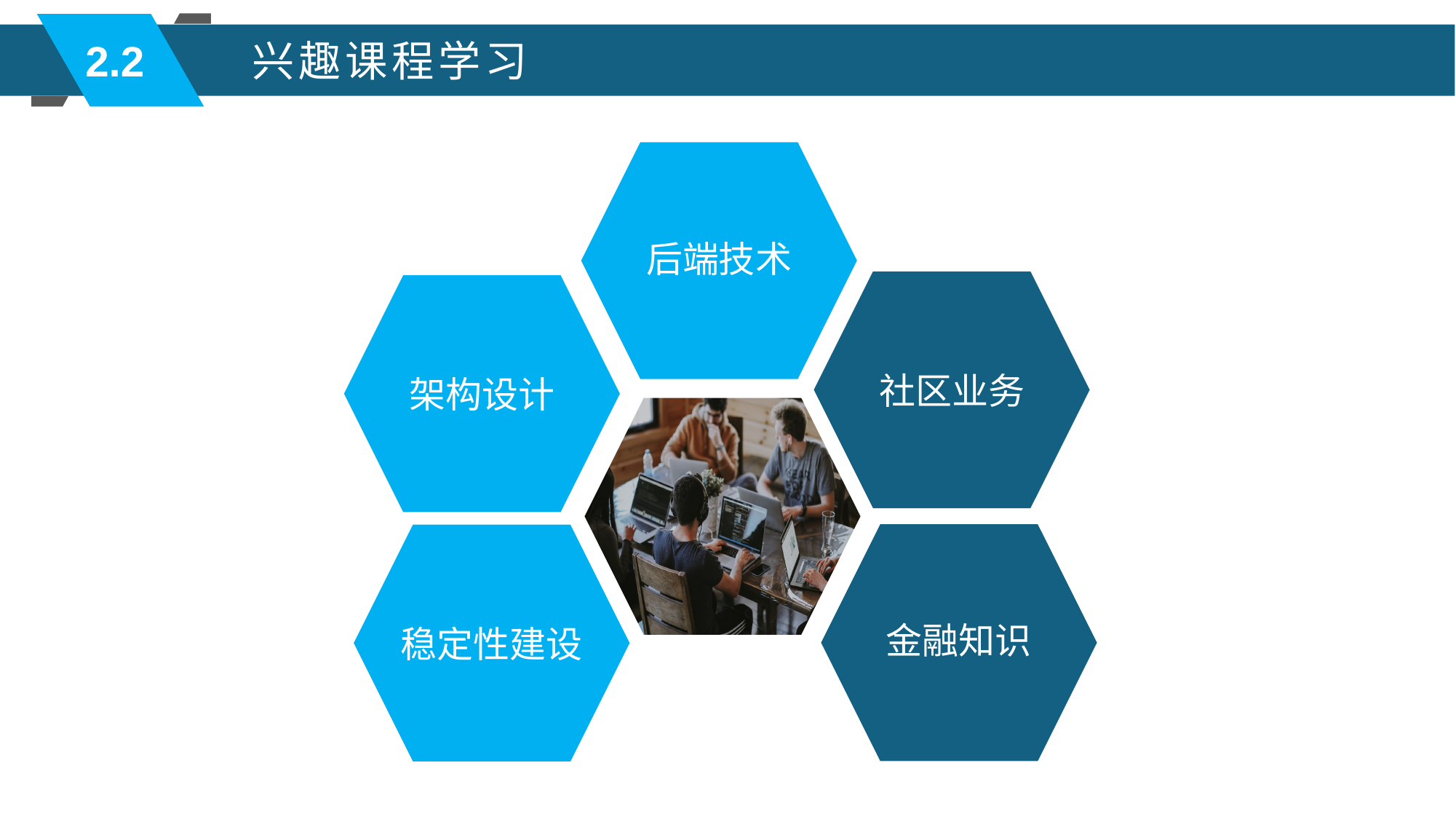

2.2
兴趣课程学习

后端技术
社区业务
架构设计

金融知识
稳定性建设